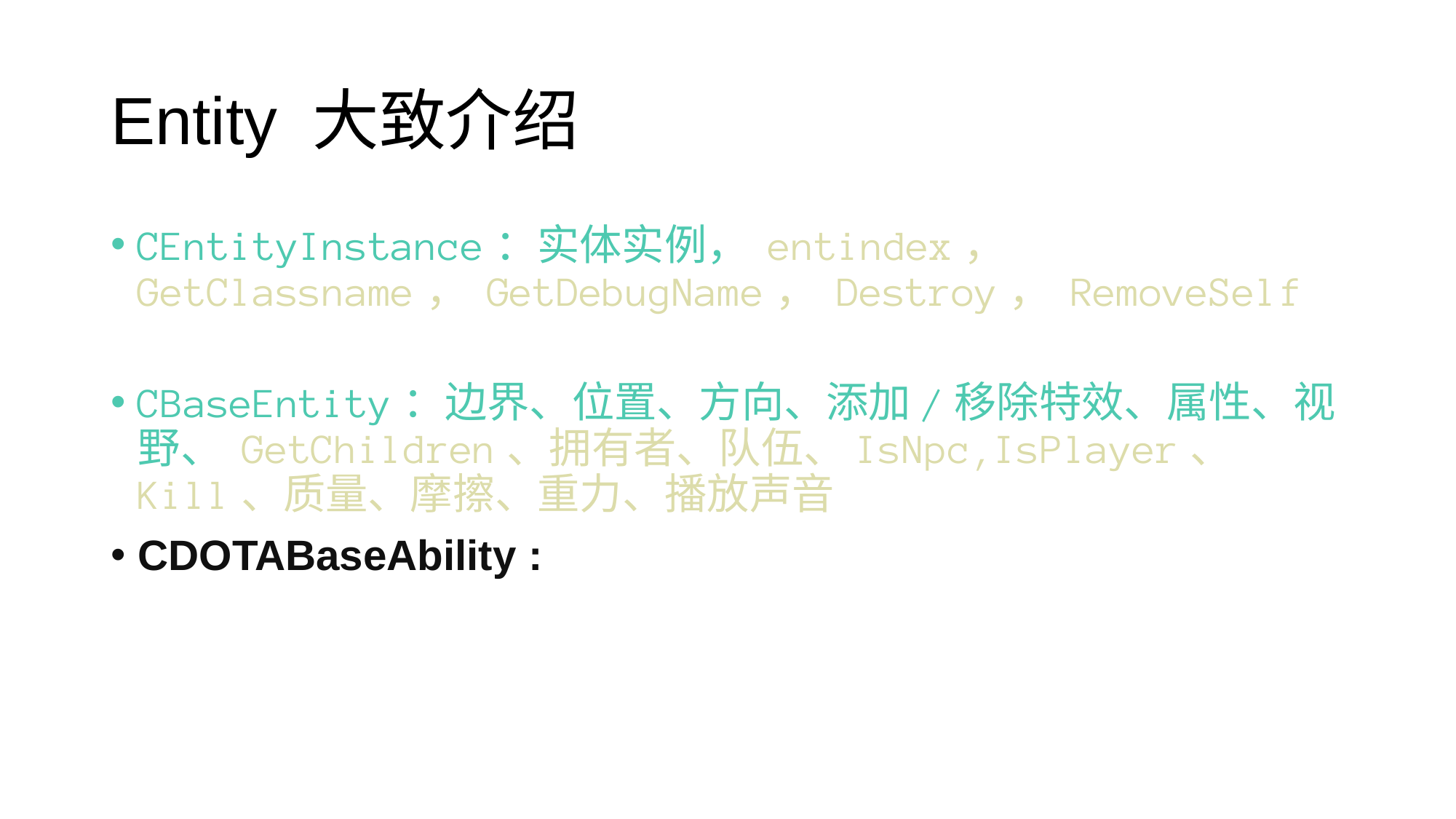

# Entity 大致介绍
CEntityInstance：实体实例， entindex， GetClassname， GetDebugName， Destroy， RemoveSelf
CBaseEntity：边界、位置、方向、添加/移除特效、属性、视野、 GetChildren、拥有者、队伍、IsNpc,IsPlayer、 Kill、质量、摩擦、重力、播放声音
CDOTABaseAbility :